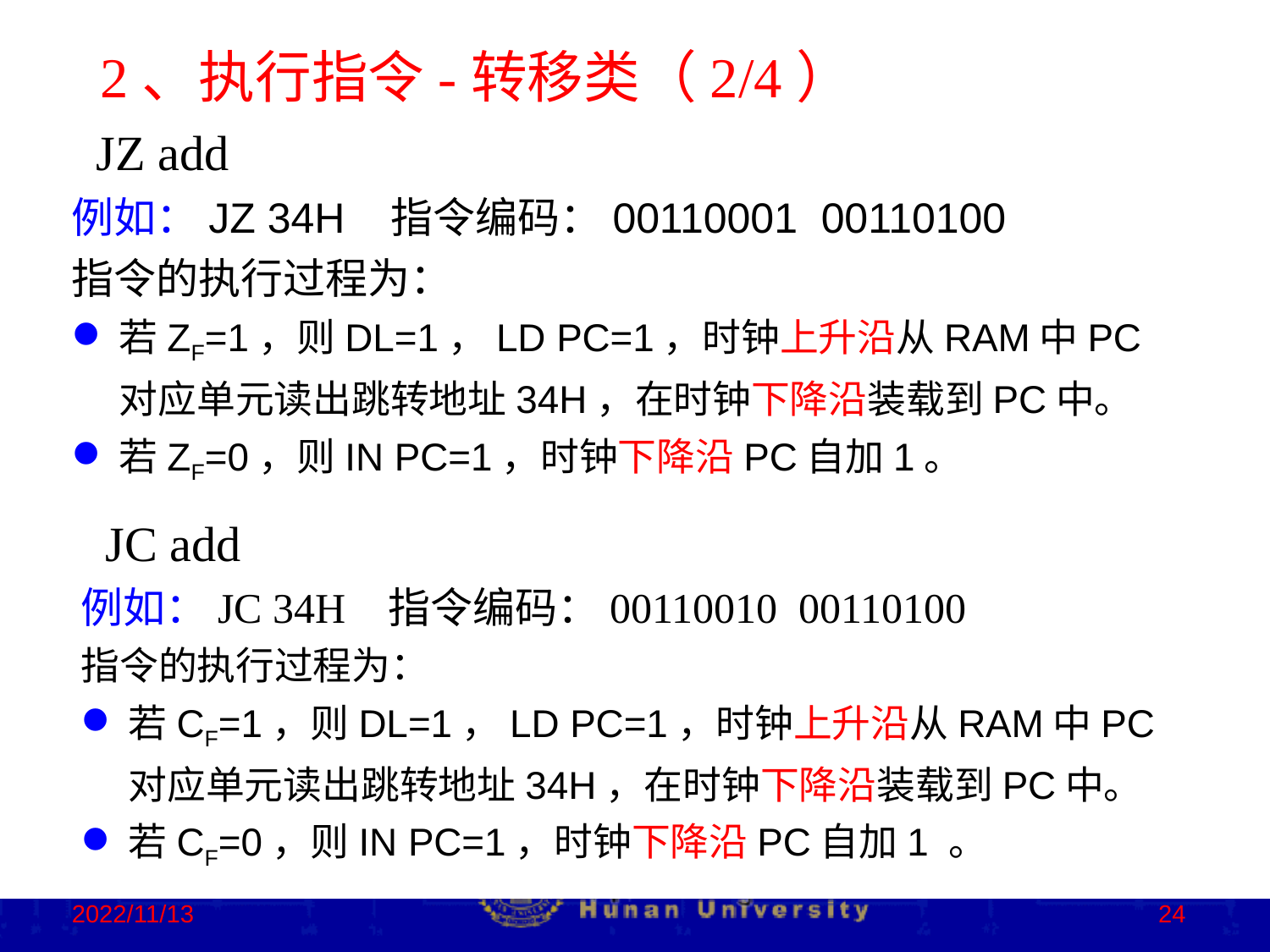

2、执行指令-转移类（2/4）
  JZ add
例如：JZ 34H   指令编码：00110001  00110100
指令的执行过程为：
若ZF=1，则DL=1，LD PC=1，时钟上升沿从RAM中PC对应单元读出跳转地址34H，在时钟下降沿装载到PC中。
若ZF=0，则IN PC=1，时钟下降沿PC自加1。
  JC add
例如：JC 34H   指令编码：00110010  00110100
指令的执行过程为：
若CF=1，则DL=1，LD PC=1，时钟上升沿从RAM中PC对应单元读出跳转地址34H，在时钟下降沿装载到PC中。
若CF=0，则IN PC=1，时钟下降沿PC自加1 。
2022/11/13
24